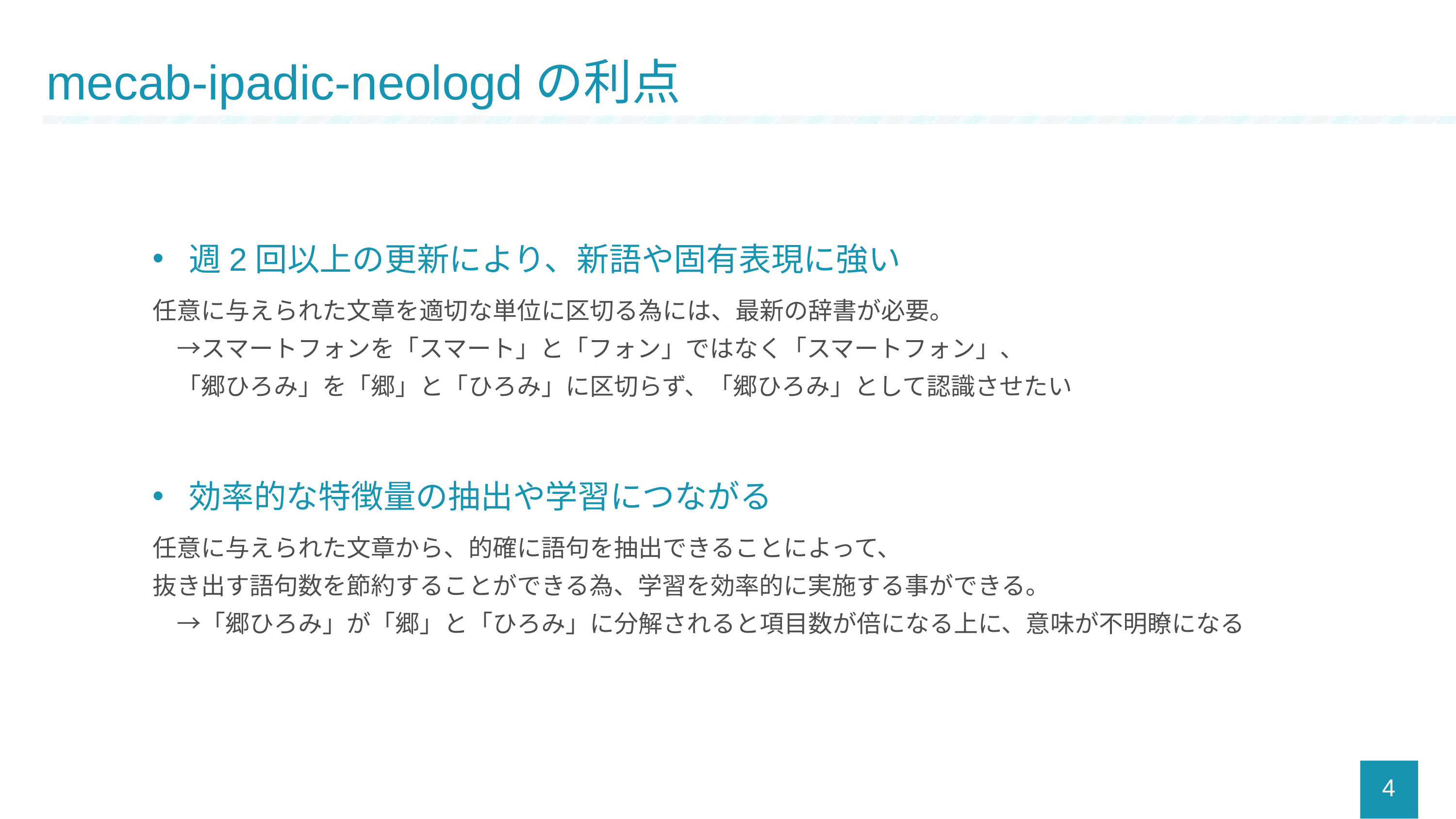

# mecab-ipadic-neologdの利点
週2回以上の更新により、新語や固有表現に強い
任意に与えられた文章を適切な単位に区切る為には、最新の辞書が必要。
　→スマートフォンを「スマート」と「フォン」ではなく「スマートフォン」、
　「郷ひろみ」を「郷」と「ひろみ」に区切らず、「郷ひろみ」として認識させたい
効率的な特徴量の抽出や学習につながる
任意に与えられた文章から、的確に語句を抽出できることによって、
抜き出す語句数を節約することができる為、学習を効率的に実施する事ができる。
　→「郷ひろみ」が「郷」と「ひろみ」に分解されると項目数が倍になる上に、意味が不明瞭になる
4